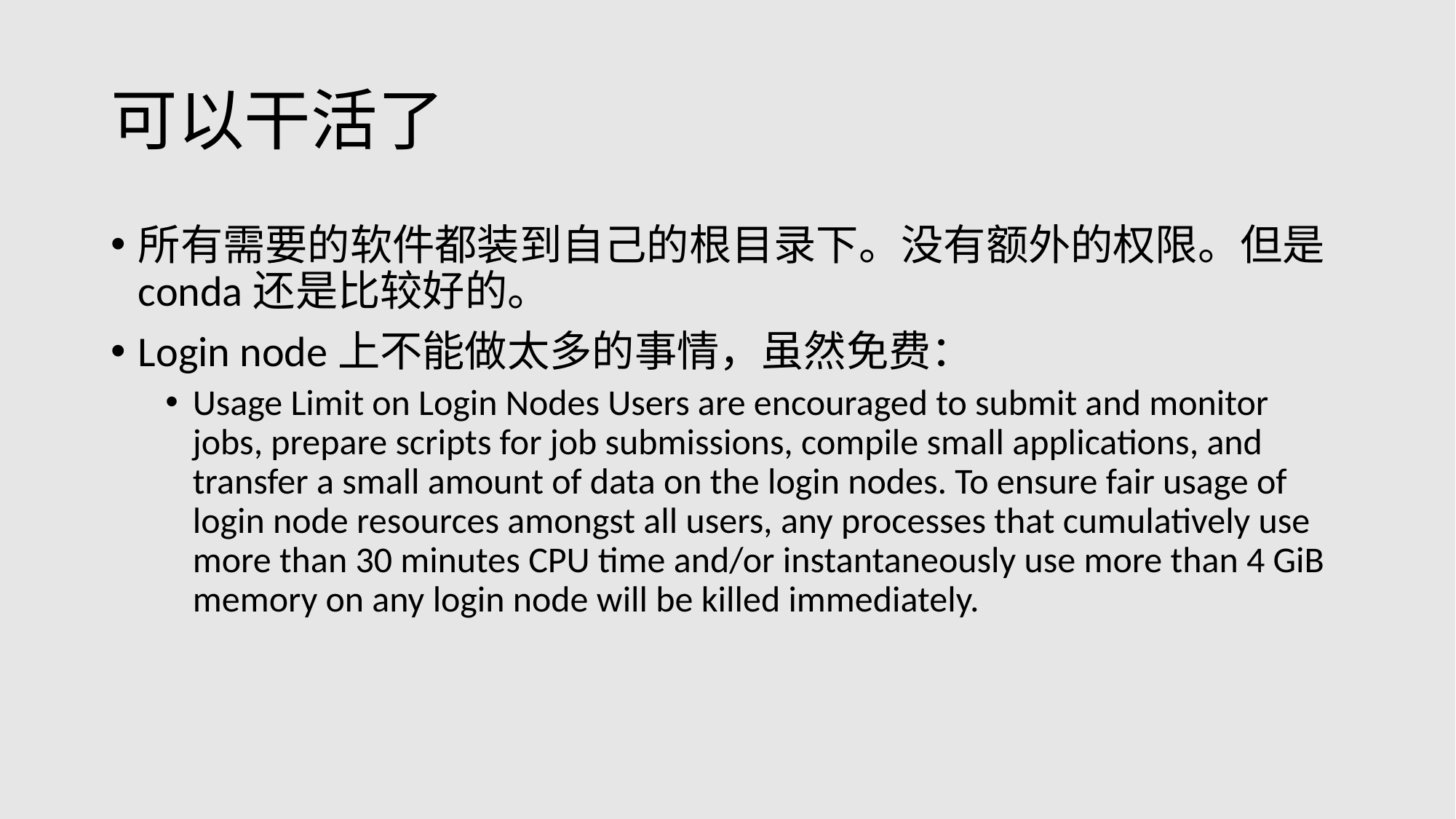

# 可以干活了
所有需要的软件都装到自己的根目录下。没有额外的权限。但是conda还是比较好的。
Login node上不能做太多的事情，虽然免费：
Usage Limit on Login Nodes Users are encouraged to submit and monitor jobs, prepare scripts for job submissions, compile small applications, and transfer a small amount of data on the login nodes. To ensure fair usage of login node resources amongst all users, any processes that cumulatively use more than 30 minutes CPU time and/or instantaneously use more than 4 GiB memory on any login node will be killed immediately.